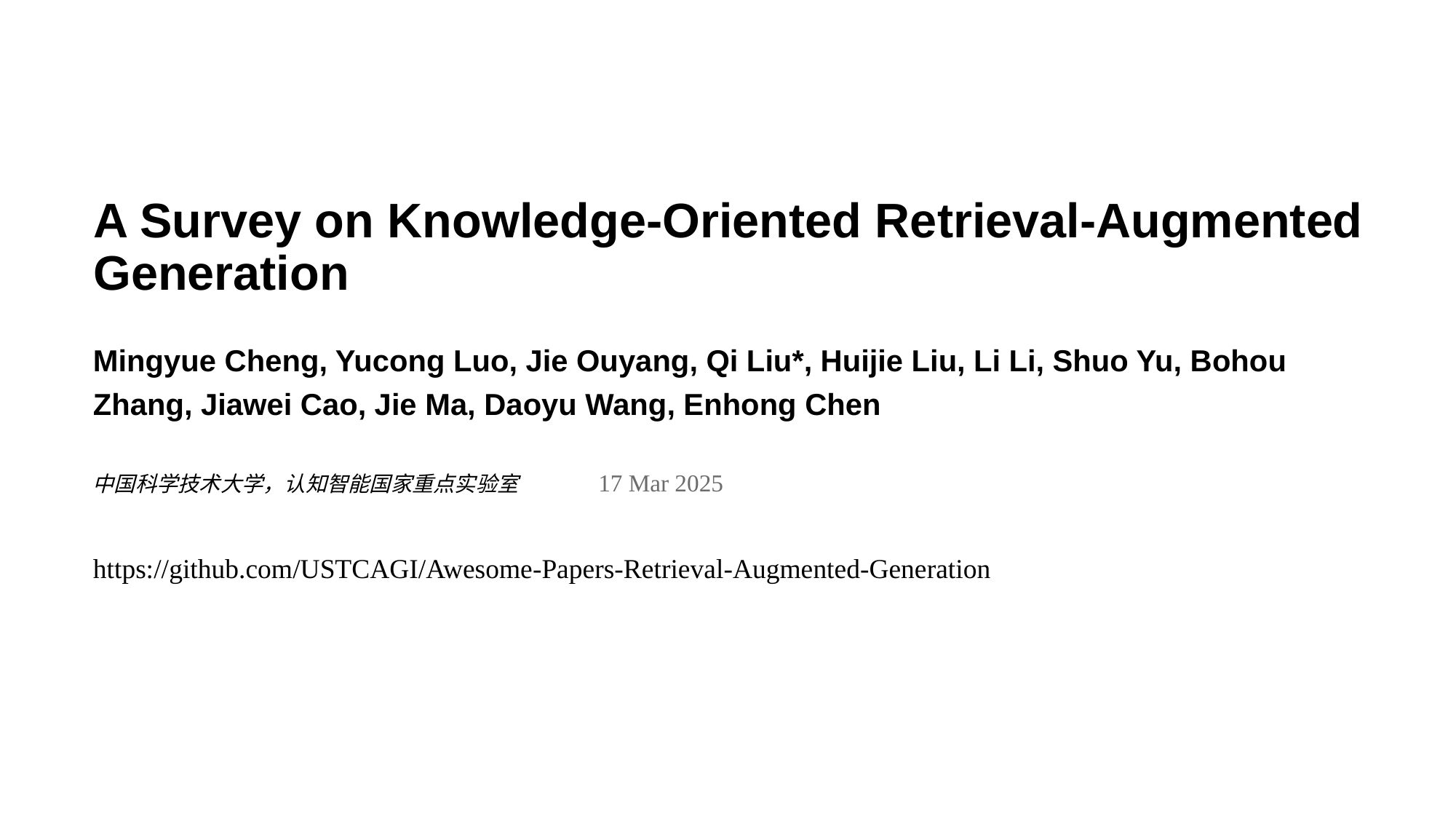

# A Survey on Knowledge-Oriented Retrieval-Augmented Generation
Mingyue Cheng, Yucong Luo, Jie Ouyang, Qi Liu*, Huijie Liu, Li Li, Shuo Yu, Bohou Zhang, Jiawei Cao, Jie Ma, Daoyu Wang, Enhong Chen
中国科学技术大学，认知智能国家重点实验室
17 Mar 2025
https://github.com/USTCAGI/Awesome-Papers-Retrieval-Augmented-Generation